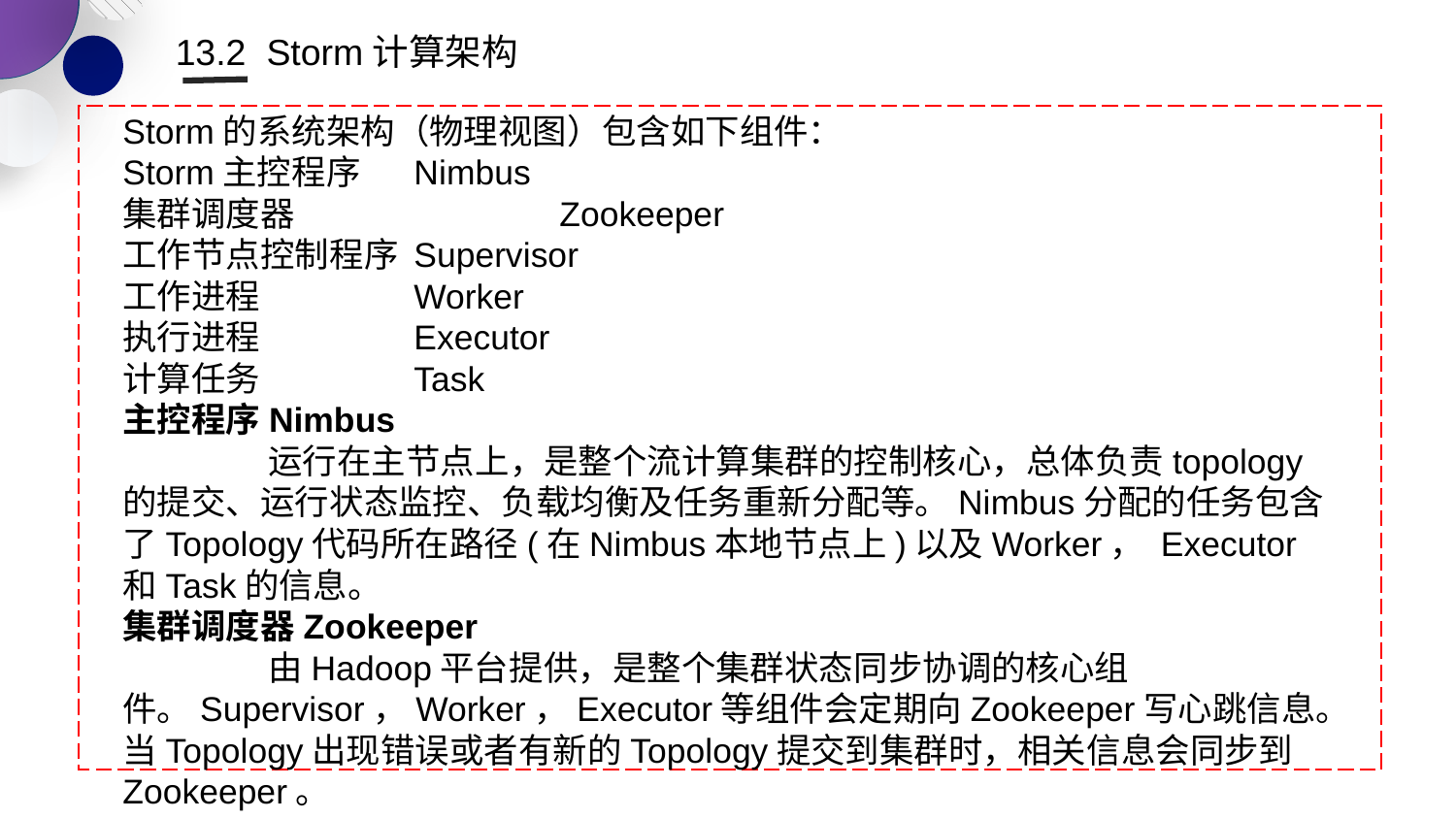

13.2  Storm计算架构

Storm的系统架构（物理视图）包含如下组件：
Storm主控程序	Nimbus
集群调度器		Zookeeper
工作节点控制程序	Supervisor
工作进程		Worker
执行进程		Executor
计算任务		Task
主控程序Nimbus
	运行在主节点上，是整个流计算集群的控制核心，总体负责topology的提交、运行状态监控、负载均衡及任务重新分配等。Nimbus分配的任务包含了Topology代码所在路径(在Nimbus本地节点上)以及Worker， Executor和Task的信息。
集群调度器Zookeeper
	由Hadoop平台提供，是整个集群状态同步协调的核心组件。Supervisor，Worker，Executor等组件会定期向Zookeeper写心跳信息。当Topology出现错误或者有新的Topology提交到集群时，相关信息会同步到Zookeeper。